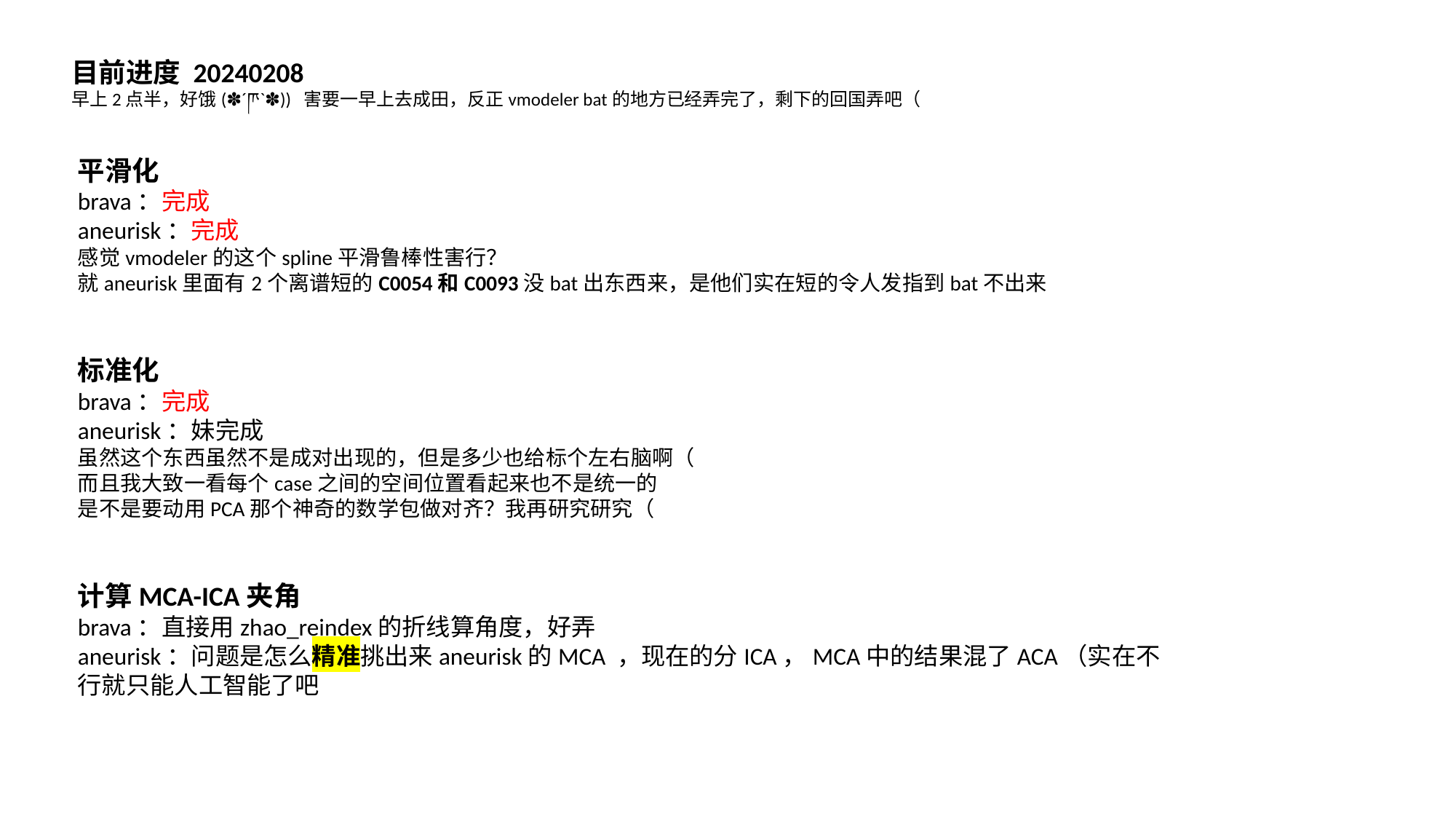

目前进度 20240208
早上2点半，好饿(✽´ཫ`✽))  害要一早上去成田，反正vmodeler bat的地方已经弄完了，剩下的回国弄吧（
平滑化
brava：完成
aneurisk：完成
感觉vmodeler的这个spline平滑鲁棒性害行？
就aneurisk里面有2个离谱短的C0054和C0093没bat出东西来，是他们实在短的令人发指到bat不出来

标准化
brava：完成
aneurisk：妹完成
虽然这个东西虽然不是成对出现的，但是多少也给标个左右脑啊（
而且我大致一看每个case之间的空间位置看起来也不是统一的
是不是要动用PCA那个神奇的数学包做对齐？我再研究研究（

计算MCA-ICA夹角
brava：直接用zhao_reindex的折线算角度，好弄
aneurisk：问题是怎么精准挑出来aneurisk的MCA ，现在的分ICA，MCA中的结果混了ACA（实在不行就只能人工智能了吧